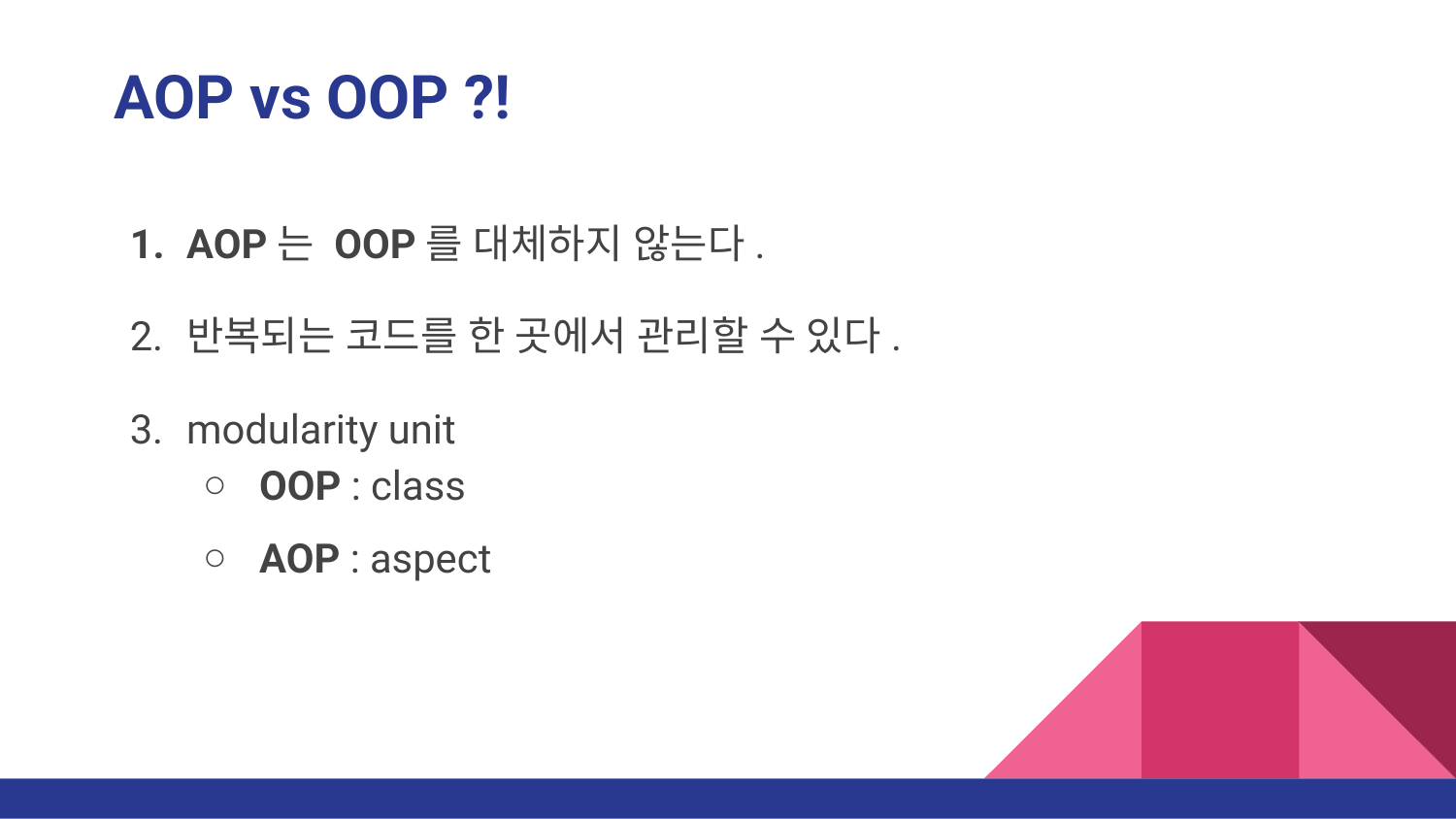

# AOP vs OOP ?!
AOP는 OOP를 대체하지 않는다.
반복되는 코드를 한 곳에서 관리할 수 있다.
modularity unit
OOP : class
AOP : aspect